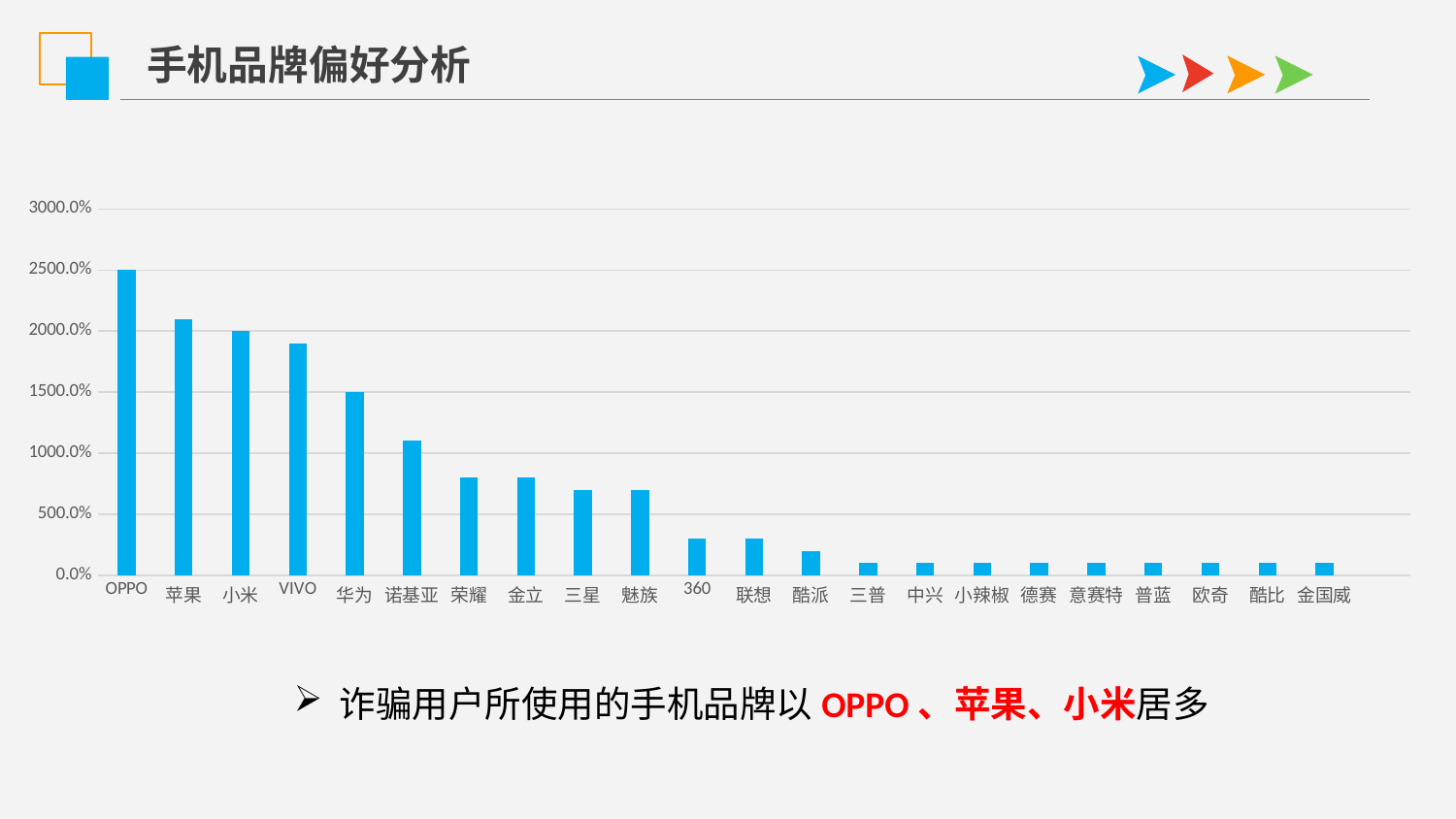

手机品牌偏好分析

### Chart

| Category |  |
|---|---|
| OPPO | 25.0 |
| 苹果 | 21.0 |
| 小米 | 20.0 |
| VIVO | 19.0 |
| 华为 | 15.0 |
| 诺基亚 | 11.0 |
| 荣耀 | 8.0 |
| 金立 | 8.0 |
| 三星 | 7.0 |
| 魅族 | 7.0 |
| 360 | 3.0 |
| 联想 | 3.0 |
| 酷派 | 2.0 |
| 三普 | 1.0 |
| 中兴 | 1.0 |
| 小辣椒 | 1.0 |
| 德赛 | 1.0 |
| 意赛特 | 1.0 |
| 普蓝 | 1.0 |
| 欧奇 | 1.0 |
| 酷比 | 1.0 |
| 金国威 | 1.0 |
诈骗用户所使用的手机品牌以OPPO、苹果、小米居多
延迟符号